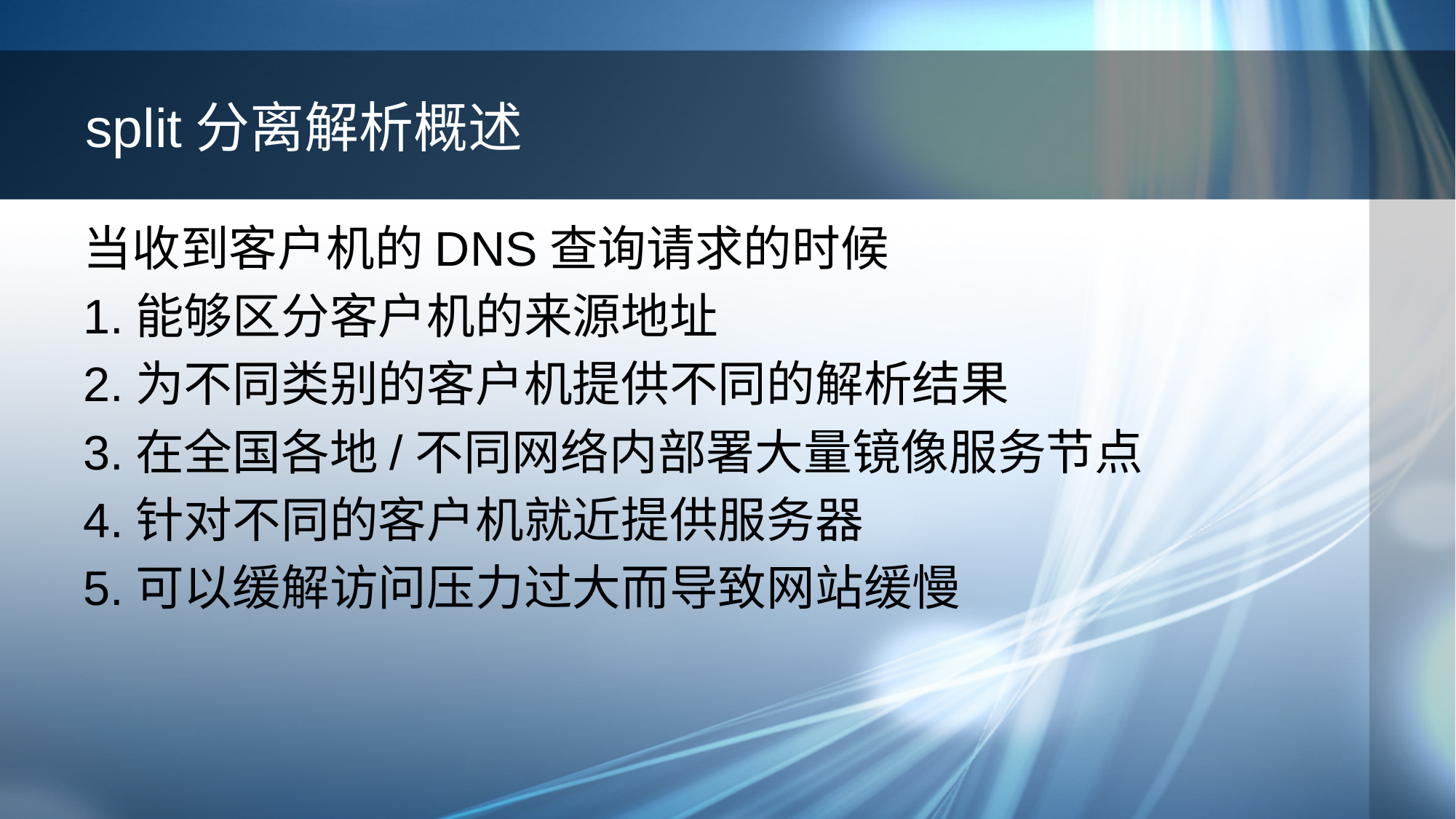

# split分离解析概述
当收到客户机的DNS查询请求的时候
1.能够区分客户机的来源地址
2.为不同类别的客户机提供不同的解析结果
3.在全国各地/不同网络内部署大量镜像服务节点
4.针对不同的客户机就近提供服务器
5.可以缓解访问压力过大而导致网站缓慢